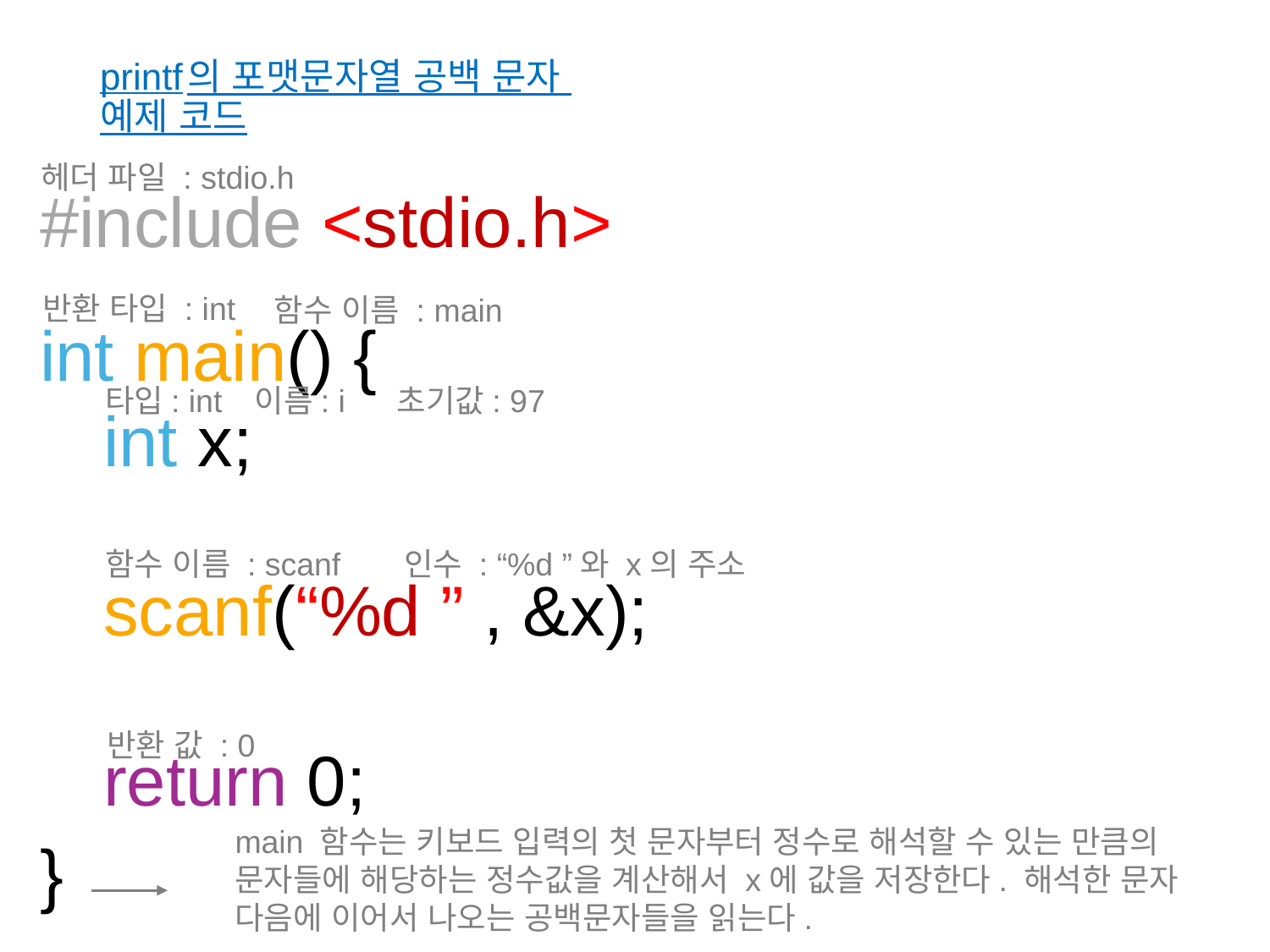

# printf의 포맷문자열 공백 문자 예제 코드
헤더 파일 : stdio.h
#include <stdio.h>

int main() {
int x;

scanf(“%d ” , &x);

return 0;
}
반환 타입 : int
함수 이름 : main
타입: int
이름: i
초기값: 97
함수 이름 : scanf
인수 : “%d ”와 x의 주소
반환 값 : 0
main 함수는 키보드 입력의 첫 문자부터 정수로 해석할 수 있는 만큼의
문자들에 해당하는 정수값을 계산해서 x에 값을 저장한다. 해석한 문자
다음에 이어서 나오는 공백문자들을 읽는다.
C (2025)
46